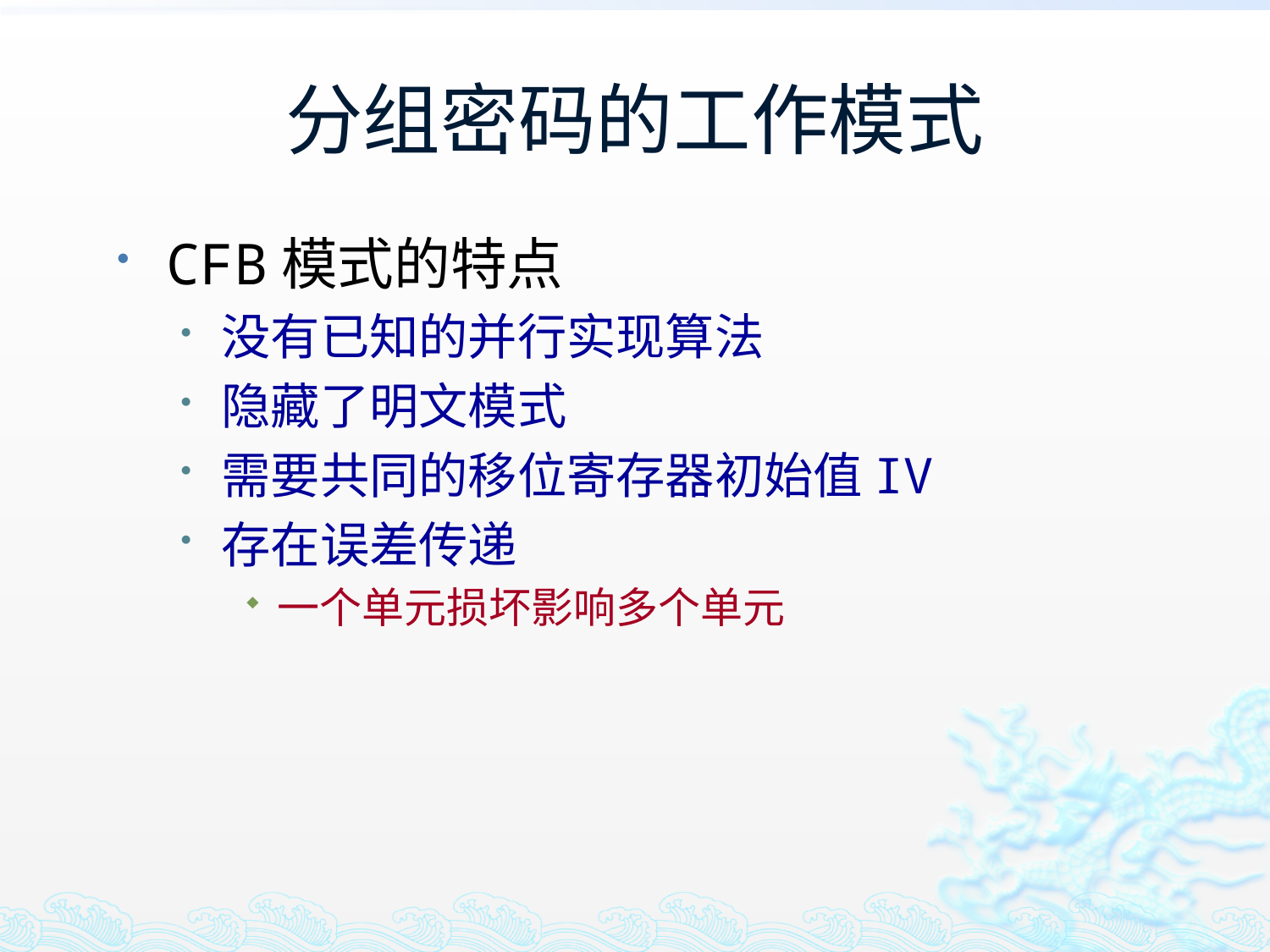

# 分组密码的工作模式
CFB模式的特点
没有已知的并行实现算法
隐藏了明文模式
需要共同的移位寄存器初始值IV
存在误差传递
一个单元损坏影响多个单元